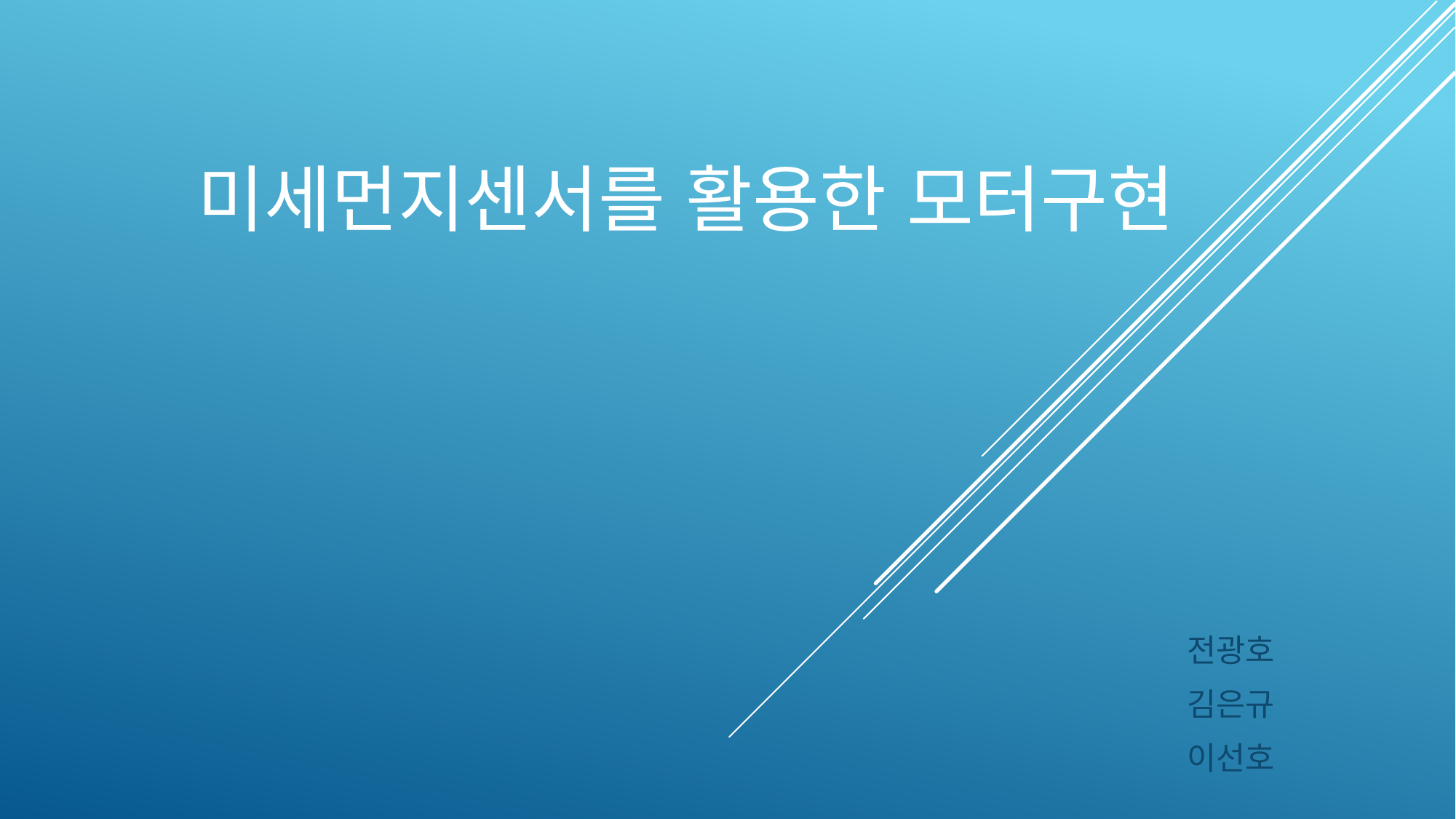

# 미세먼지센서를 활용한 모터구현
전광호
김은규
이선호